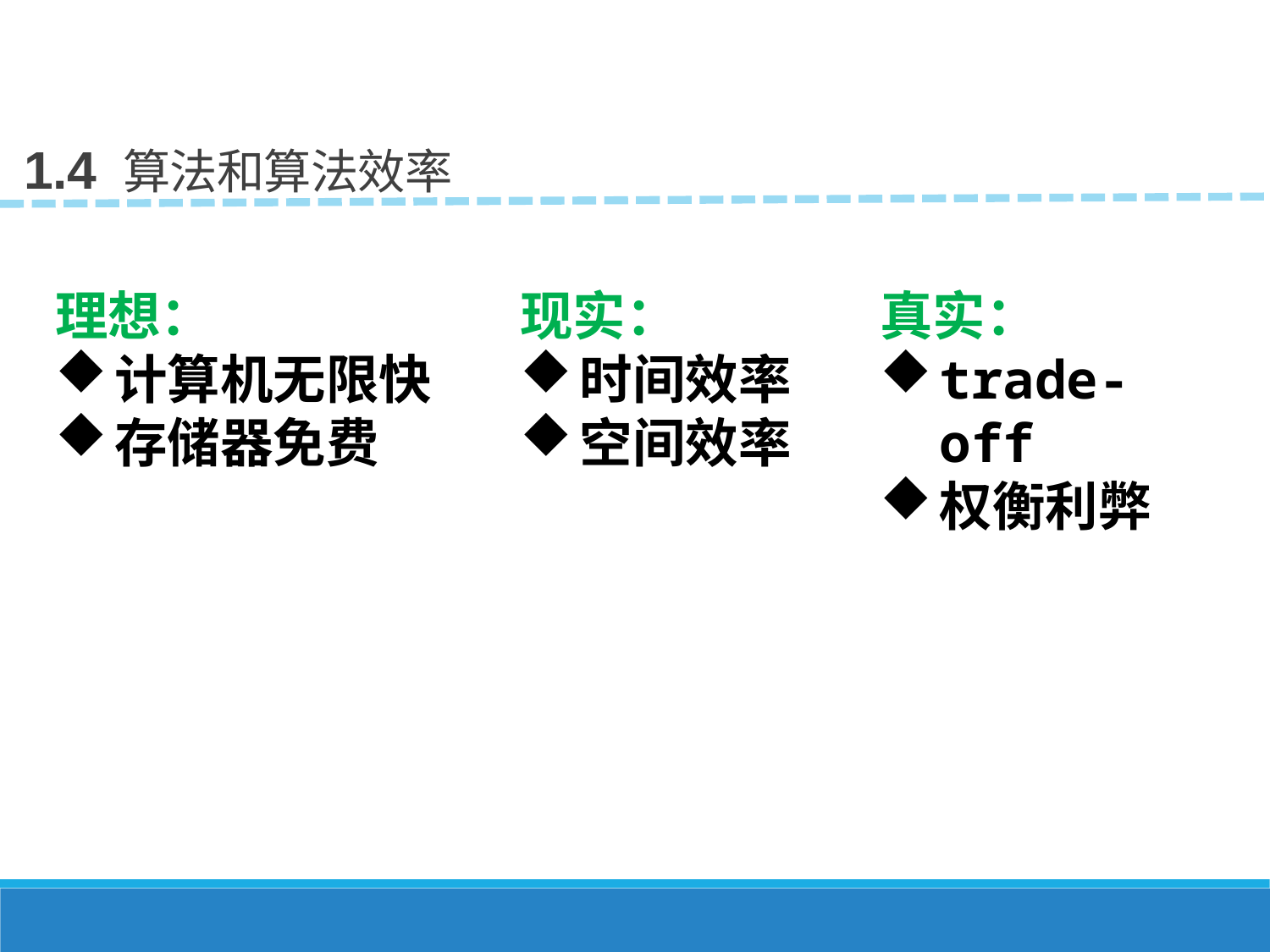

1.4 算法和算法效率
理想：
计算机无限快
存储器免费
现实：
时间效率
空间效率
真实：
trade-off
权衡利弊